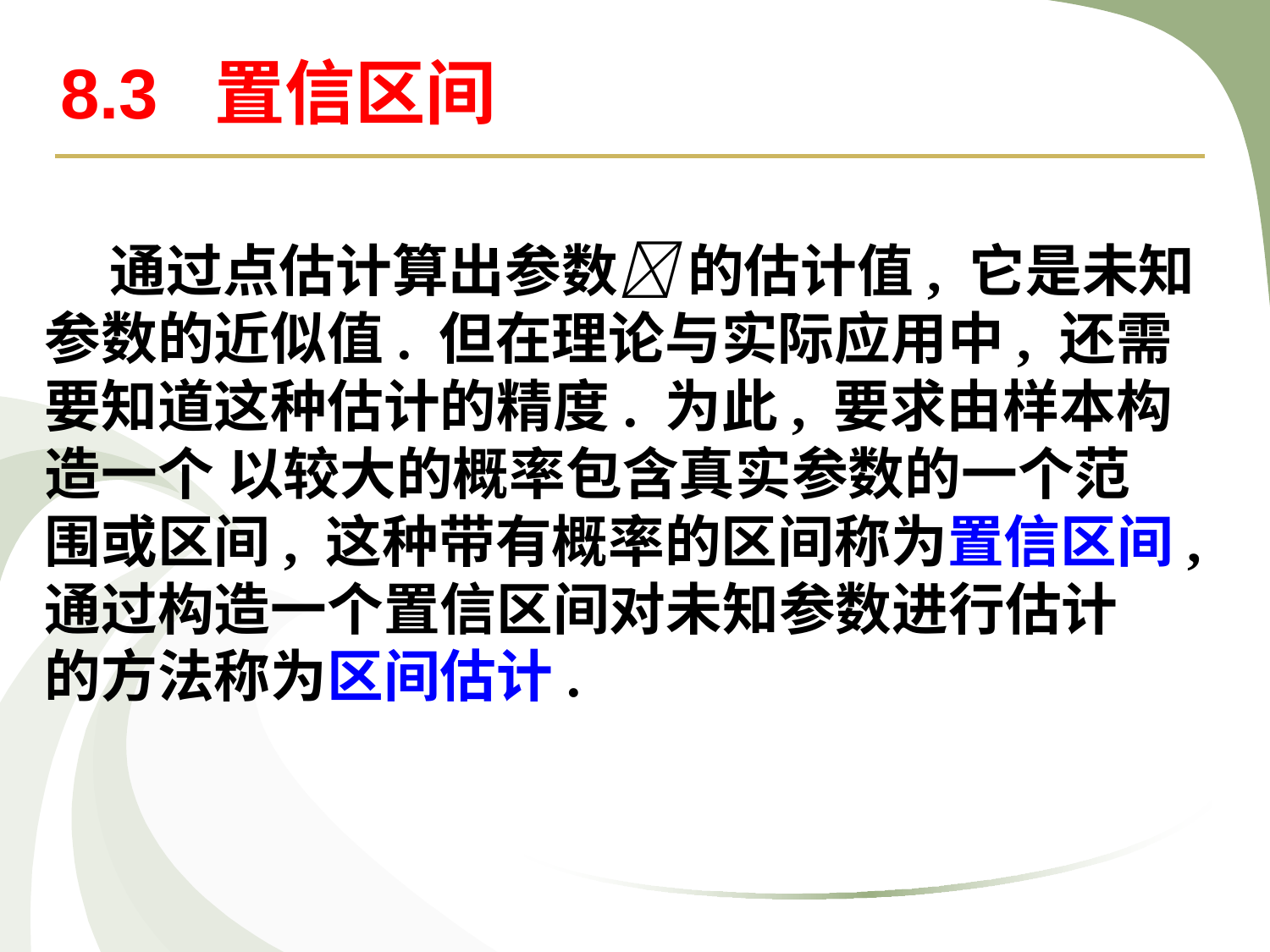

8.3  置信区间
    通过点估计算出参数θ 的估计值, 它是未知
参数的近似值. 但在理论与实际应用中, 还需
要知道这种估计的精度. 为此, 要求由样本构
造一个 以较大的概率包含真实参数的一个范
围或区间, 这种带有概率的区间称为置信区间,
通过构造一个置信区间对未知参数进行估计
的方法称为区间估计.